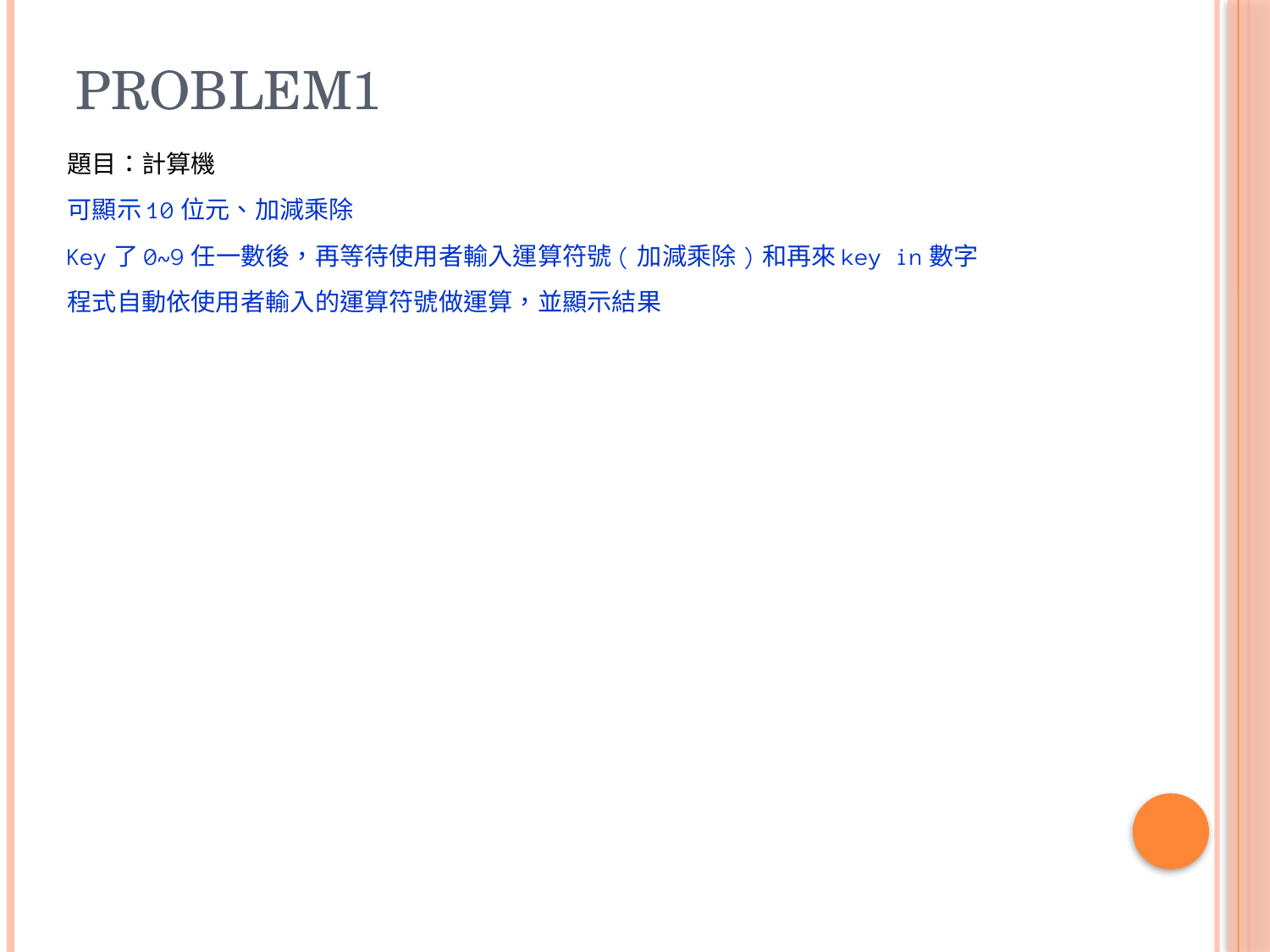

# Problem1
題目：計算機
可顯示10位元、加減乘除
Key了0~9任一數後，再等待使用者輸入運算符號(加減乘除)和再來key in數字
程式自動依使用者輸入的運算符號做運算，並顯示結果